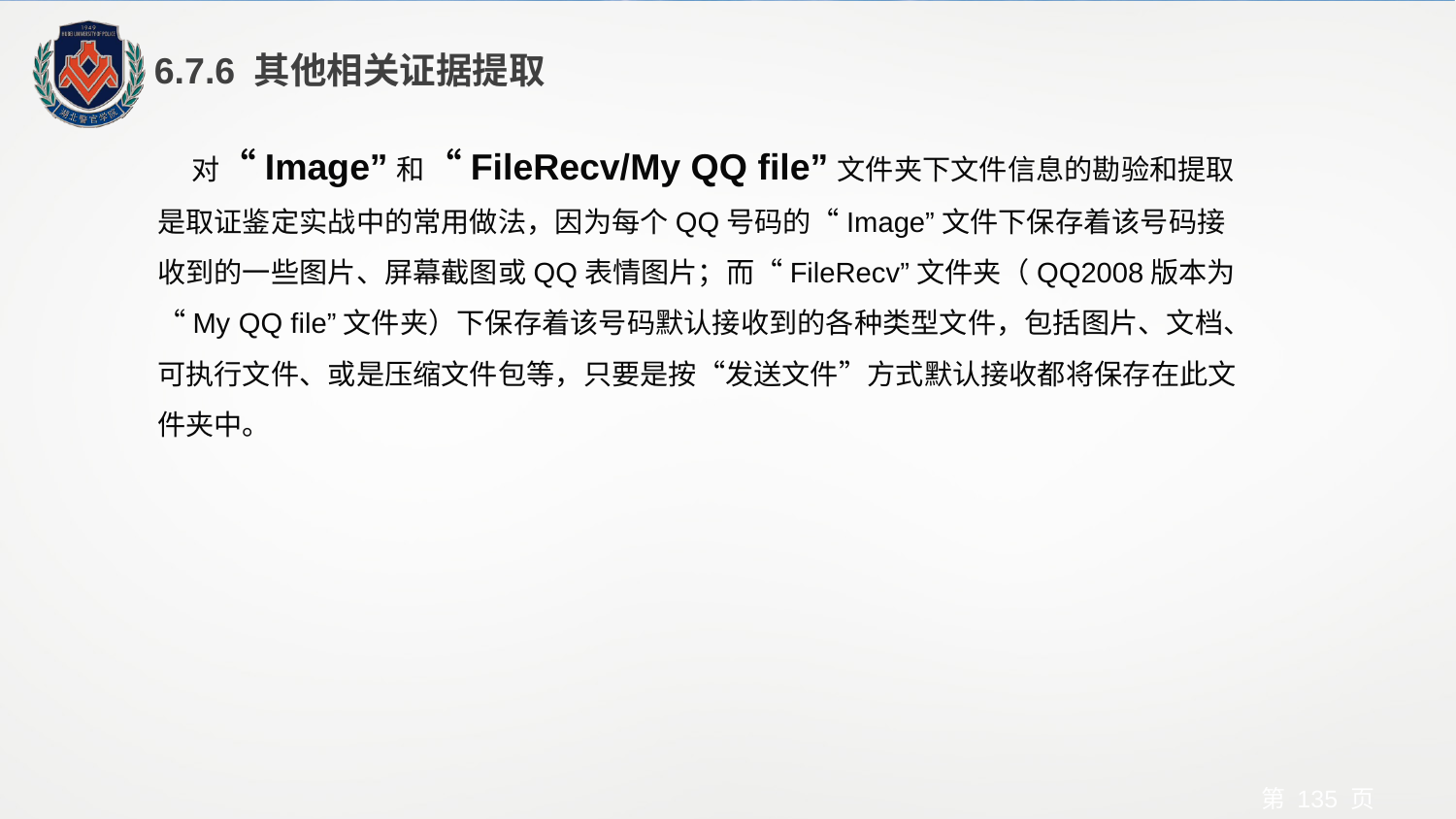

6.7.6 其他相关证据提取
    对“Image”和“FileRecv/My QQ file”文件夹下文件信息的勘验和提取是取证鉴定实战中的常用做法，因为每个QQ号码的“Image”文件下保存着该号码接收到的一些图片、屏幕截图或QQ表情图片；而“FileRecv”文件夹（QQ2008版本为“My QQ file”文件夹）下保存着该号码默认接收到的各种类型文件，包括图片、文档、可执行文件、或是压缩文件包等，只要是按“发送文件”方式默认接收都将保存在此文件夹中。